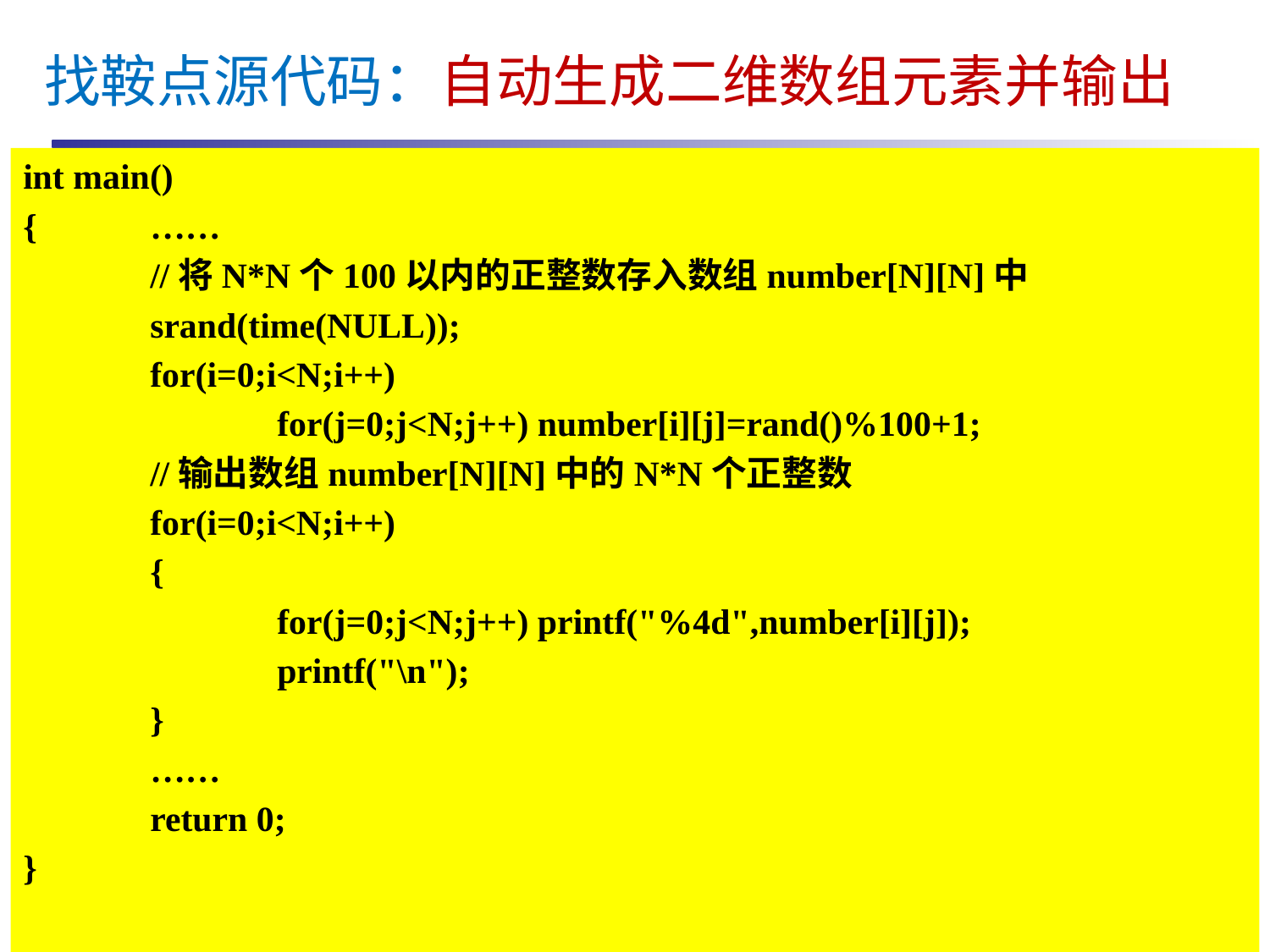

找鞍点源代码：自动生成二维数组元素并输出
int main()
{	……
	//将N*N个100以内的正整数存入数组number[N][N]中
	srand(time(NULL));
  	for(i=0;i<N;i++)
		for(j=0;j<N;j++) number[i][j]=rand()%100+1;
	//输出数组number[N][N]中的N*N个正整数
  	for(i=0;i<N;i++)
	{
		for(j=0;j<N;j++) printf("%4d",number[i][j]);
		printf("\n");
	}
	……
	return 0;
}
2023/11/7
王化雨 whuayu000@163.com 13306442222
34/21